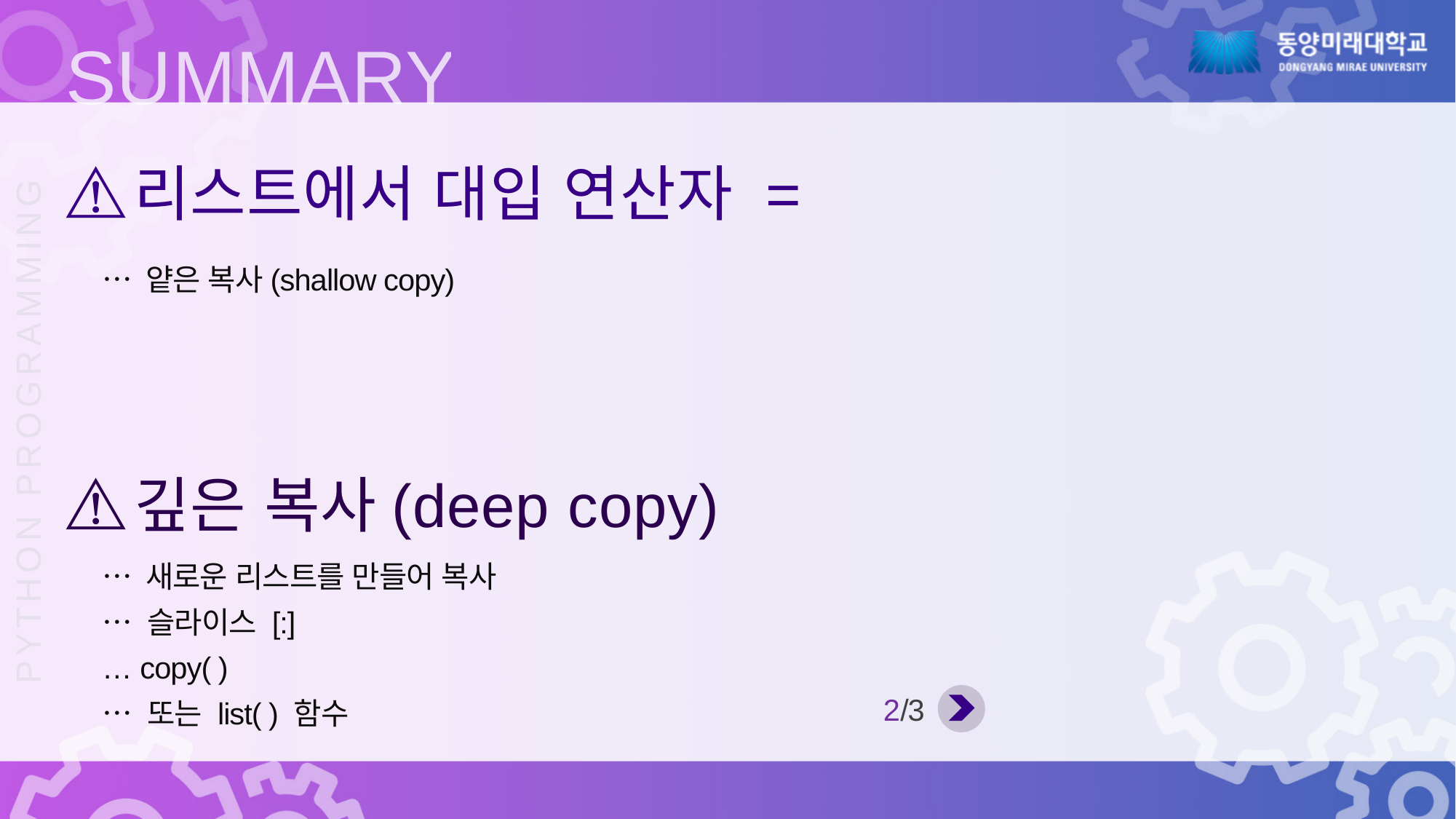

리스트에서 대입 연산자 =
… 얕은 복사(shallow copy)
깊은 복사(deep copy)
… 새로운 리스트를 만들어 복사
… 슬라이스 [:]
… copy( )
… 또는 list( ) 함수
2/3